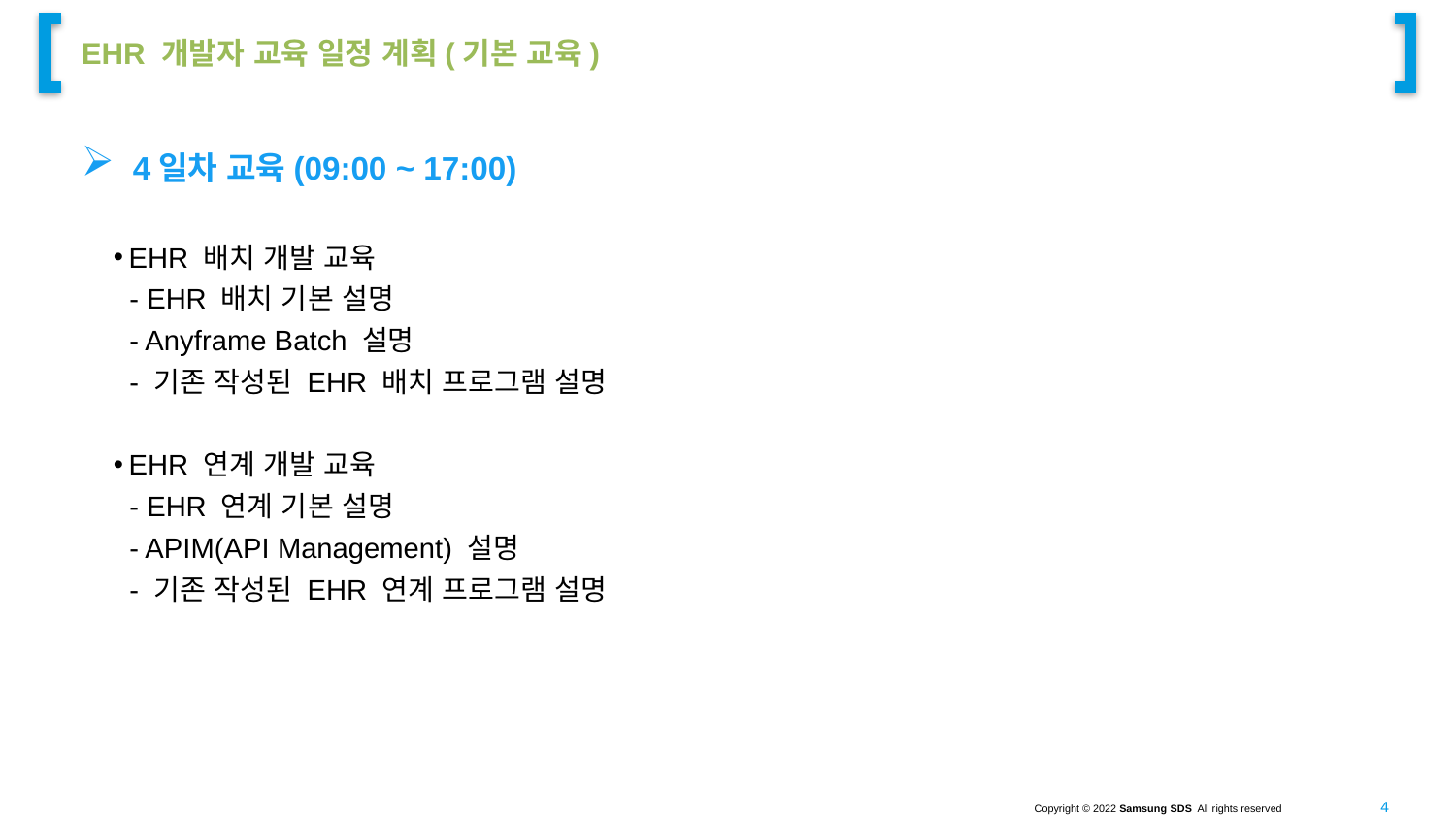

# EHR 개발자 교육 일정 계획(기본 교육)
  4일차 교육(09:00 ~ 17:00)

EHR 배치 개발 교육
  - EHR 배치 기본 설명
  - Anyframe Batch 설명
  - 기존 작성된 EHR 배치 프로그램 설명

EHR 연계 개발 교육
  - EHR 연계 기본 설명
  - APIM(API Management) 설명
  - 기존 작성된 EHR 연계 프로그램 설명